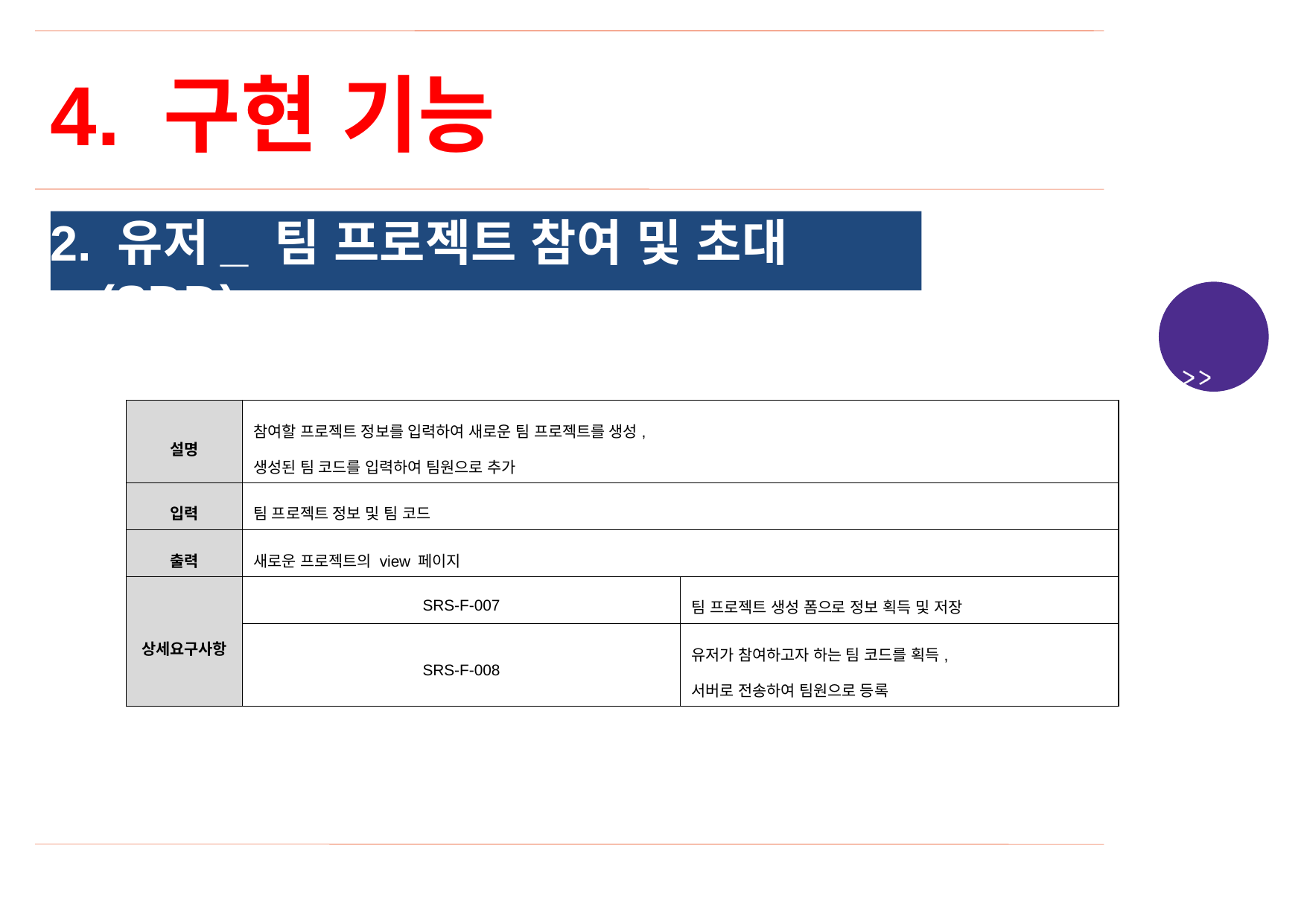

4. 구현 기능
2. 유저_ 팀 프로젝트 참여 및 초대(SDD)
| 설명 | 참여할 프로젝트 정보를 입력하여 새로운 팀 프로젝트를 생성, 생성된 팀 코드를 입력하여 팀원으로 추가 |  |
| --- | --- | --- |
| 입력 | 팀 프로젝트 정보 및 팀 코드 |  |
| 출력 | 새로운 프로젝트의 view 페이지 |  |
| 상세요구사항 | SRS-F-007 | 팀 프로젝트 생성 폼으로 정보 획득 및 저장 |
|  | SRS-F-008 | 유저가 참여하고자 하는 팀 코드를 획득, 서버로 전송하여 팀원으로 등록 |